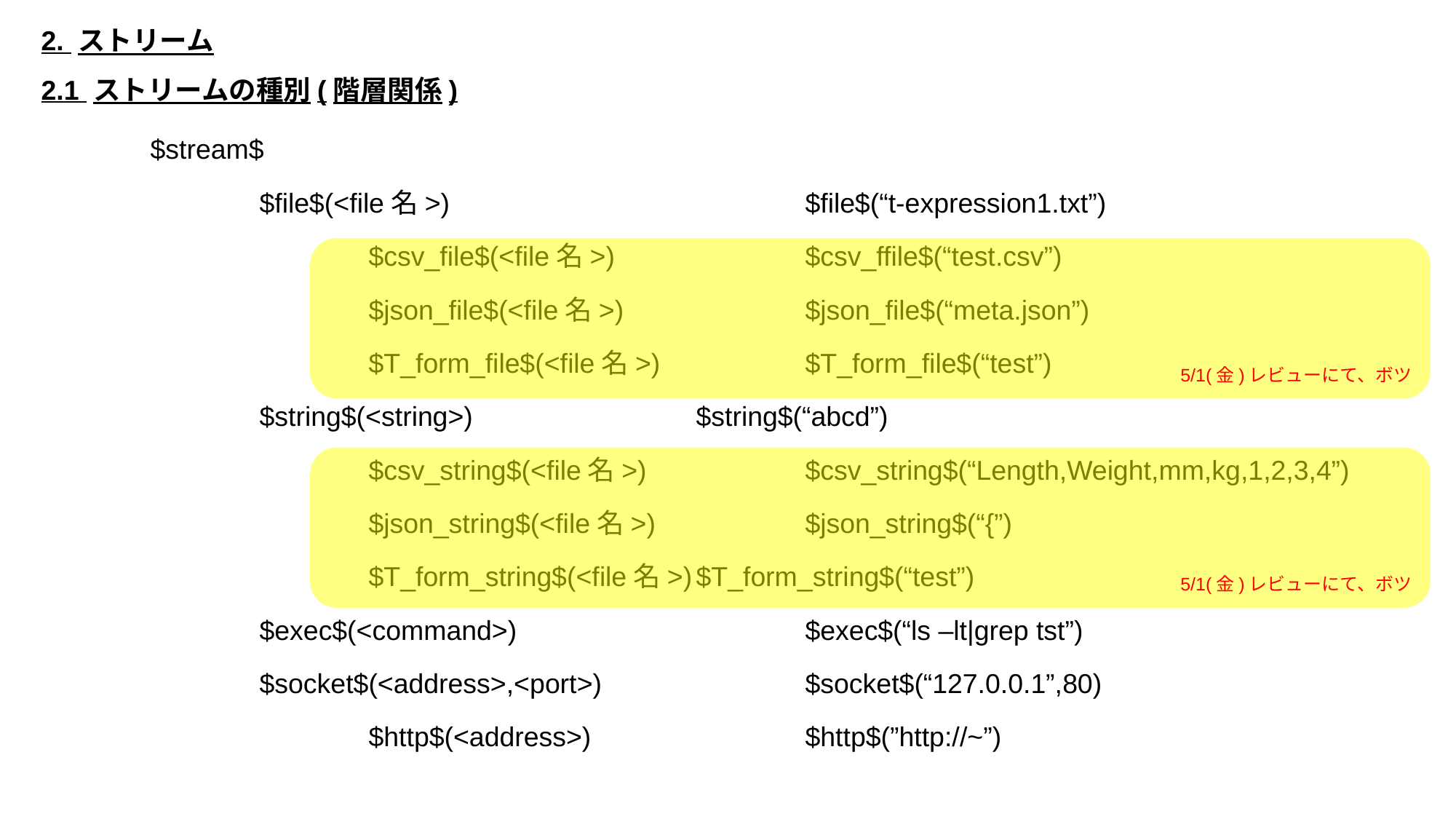

2. ストリーム
2.1 ストリームの種別(階層関係)

	$stream$

		$file$(<file名>)				$file$(“t-expression1.txt”)

			$csv_file$(<file名>)		$csv_ffile$(“test.csv”)

			$json_file$(<file名>)		$json_file$(“meta.json”)

			$T_form_file$(<file名>)		$T_form_file$(“test”)

		$string$(<string>)			$string$(“abcd”)

			$csv_string$(<file名>)		$csv_string$(“Length,Weight,mm,kg,1,2,3,4”)

			$json_string$(<file名>)		$json_string$(“{”)

			$T_form_string$(<file名>)	$T_form_string$(“test”)

		$exec$(<command>)			$exec$(“ls –lt|grep tst”)

		$socket$(<address>,<port>)		$socket$(“127.0.0.1”,80)

			$http$(<address>)		$http$(”http://~”)
5/1(金)レビューにて、ボツ
5/1(金)レビューにて、ボツ